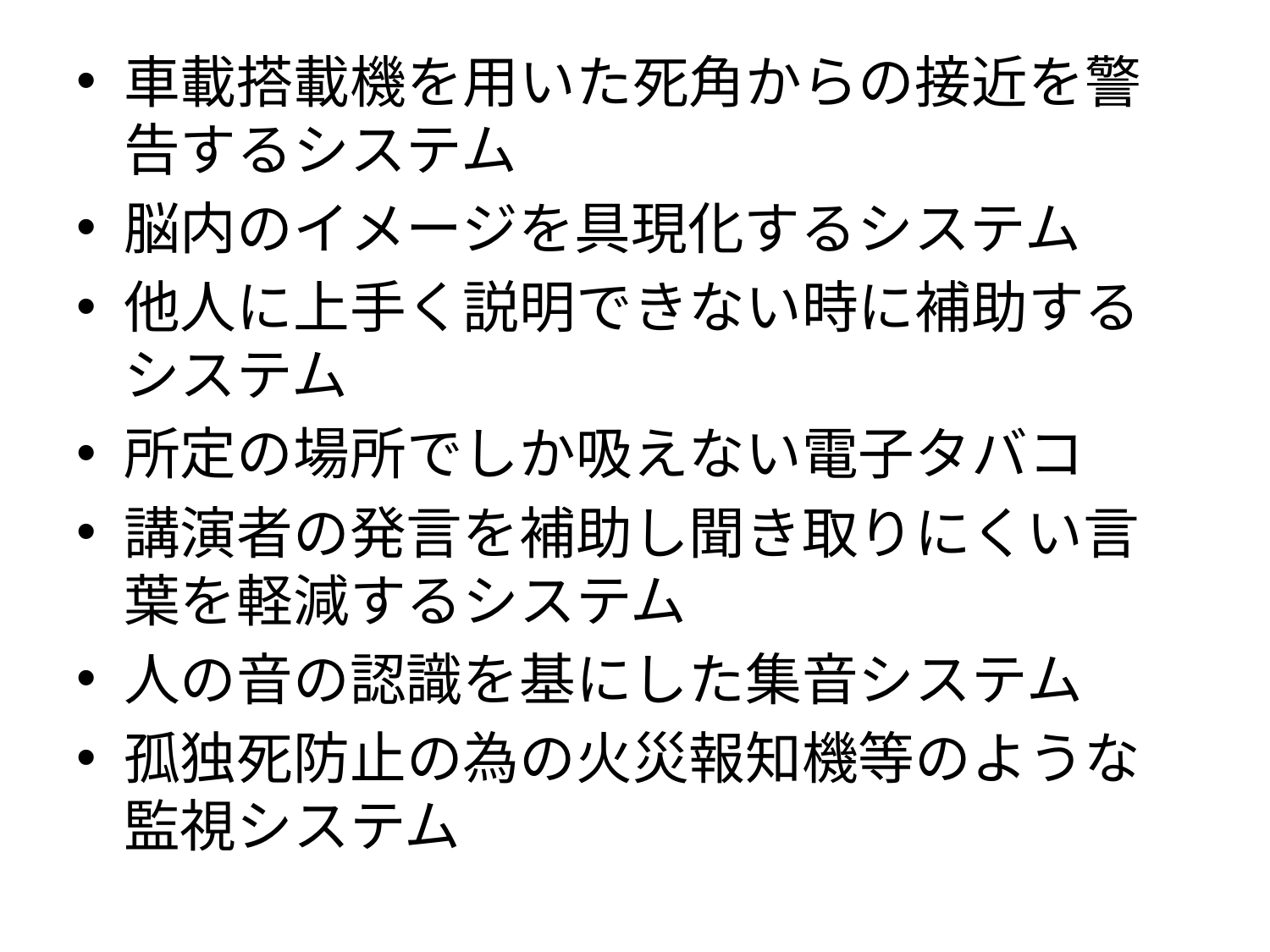

#
車載搭載機を用いた死角からの接近を警告するシステム
脳内のイメージを具現化するシステム
他人に上手く説明できない時に補助するシステム
所定の場所でしか吸えない電子タバコ
講演者の発言を補助し聞き取りにくい言葉を軽減するシステム
人の音の認識を基にした集音システム
孤独死防止の為の火災報知機等のような監視システム